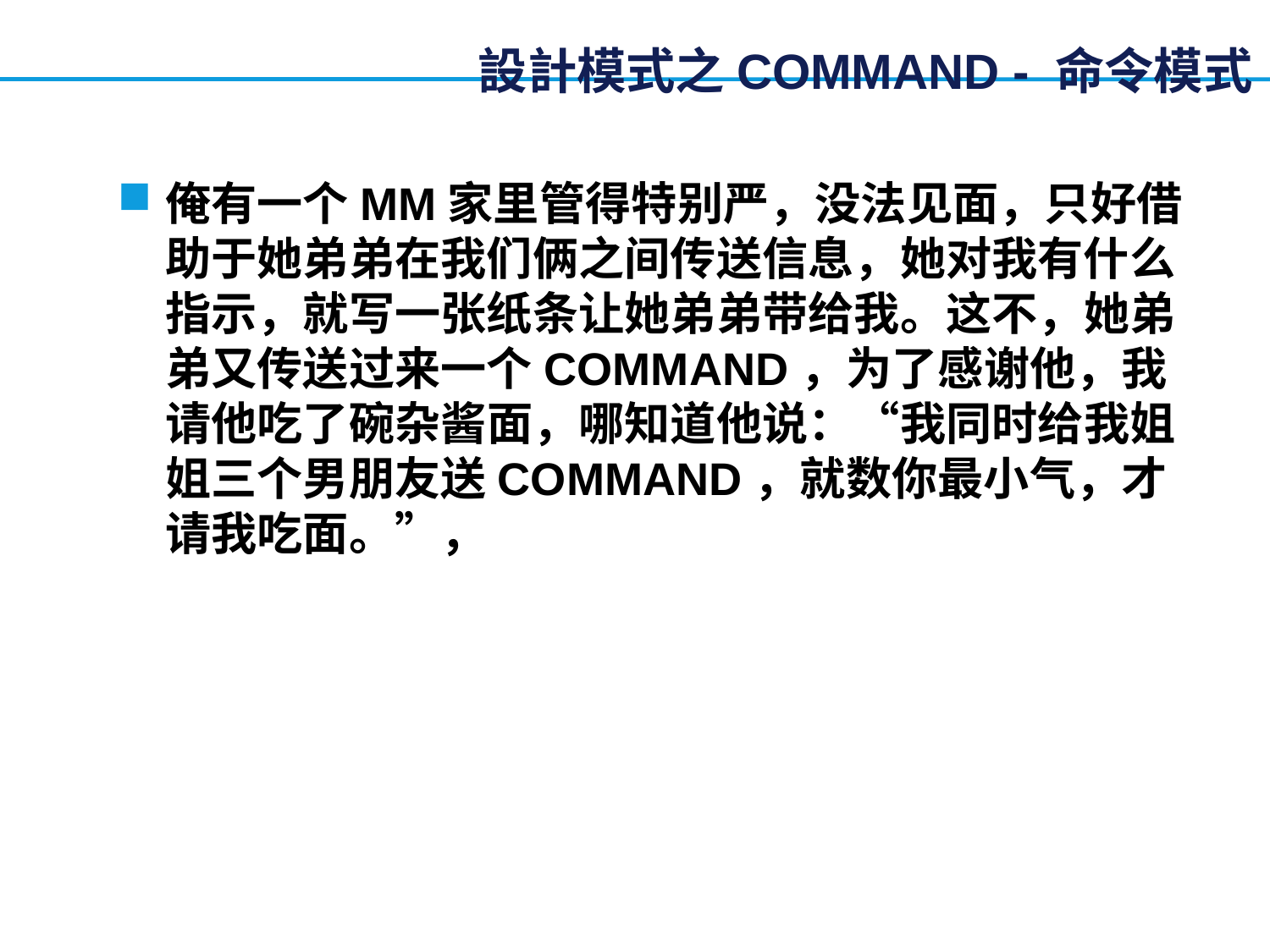

# 設計模式之COMMAND - 命令模式
俺有一个MM家里管得特别严，没法见面，只好借助于她弟弟在我们俩之间传送信息，她对我有什么指示，就写一张纸条让她弟弟带给我。这不，她弟弟又传送过来一个COMMAND，为了感谢他，我请他吃了碗杂酱面，哪知道他说：“我同时给我姐姐三个男朋友送COMMAND，就数你最小气，才请我吃面。”，